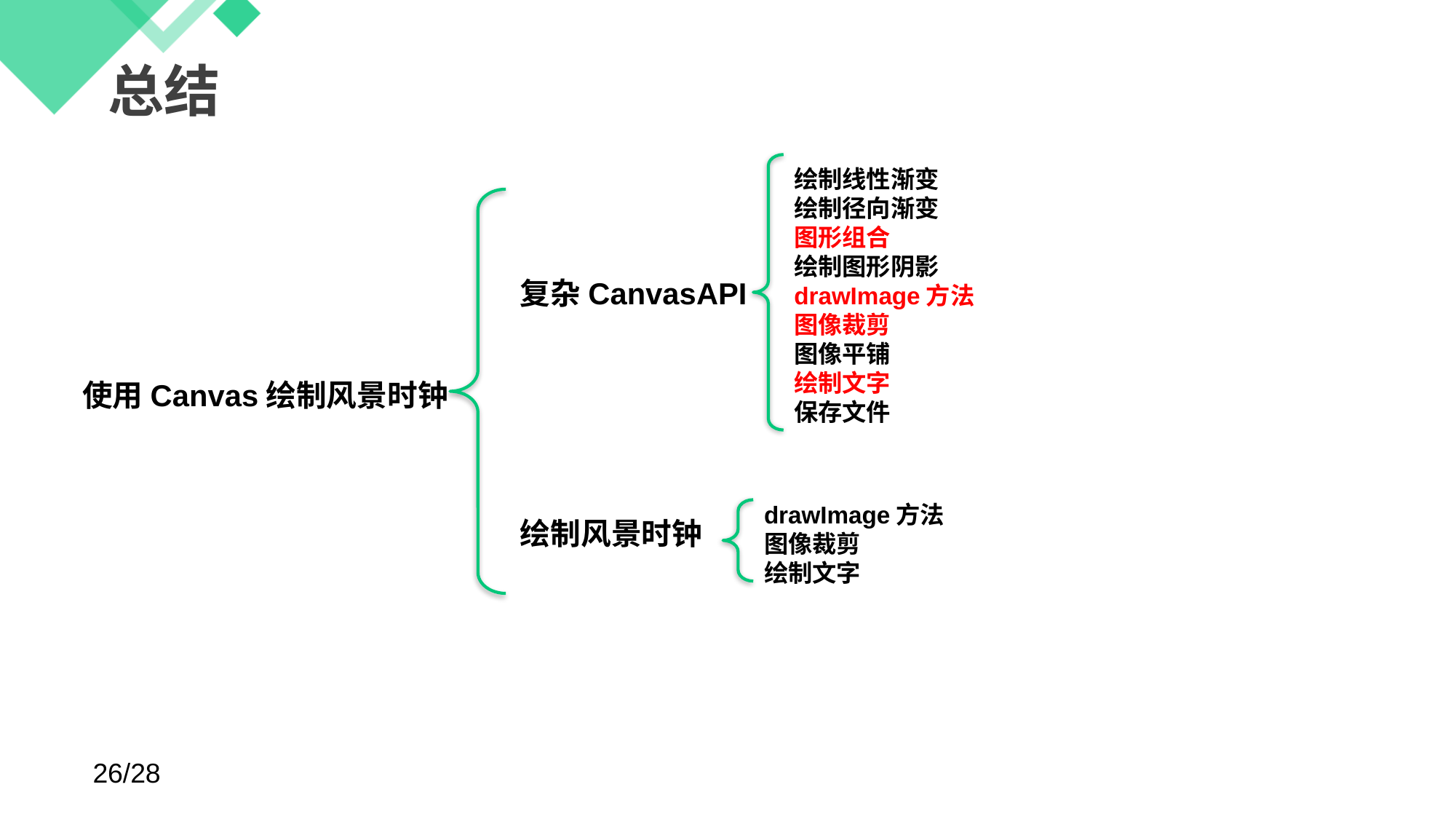

# 总结

绘制线性渐变
绘制径向渐变
图形组合
绘制图形阴影
drawImage方法
图像裁剪
图像平铺
绘制文字
保存文件

复杂CanvasAPI

绘制风景时钟

使用Canvas绘制风景时钟
drawImage方法
图像裁剪
绘制文字